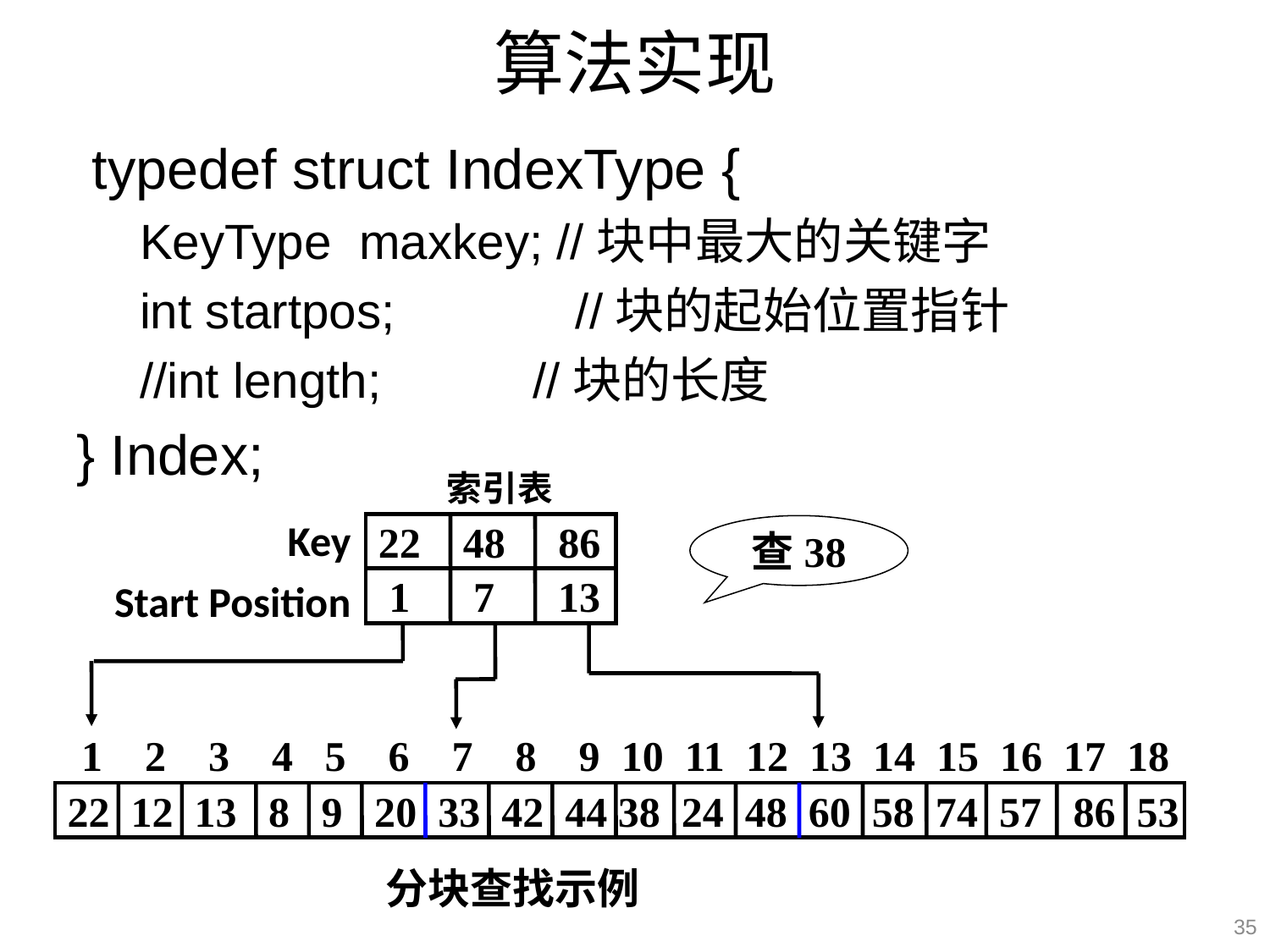

# 算法实现
 typedef struct IndexType {
KeyType  maxkey; //块中最大的关键字
int startpos;     	    //块的起始位置指针
//int length;           //块的长度
} Index;
索引表
Key
22    48     86

 1      7      13

查38
Start Position

1    2    3    4   5    6    7    8    9  10  11  12  13  14  15  16  17  18

22  12  13   8   9   20  33  42  44 38  24  48  60  58  74  57   86  53

分块查找示例
35